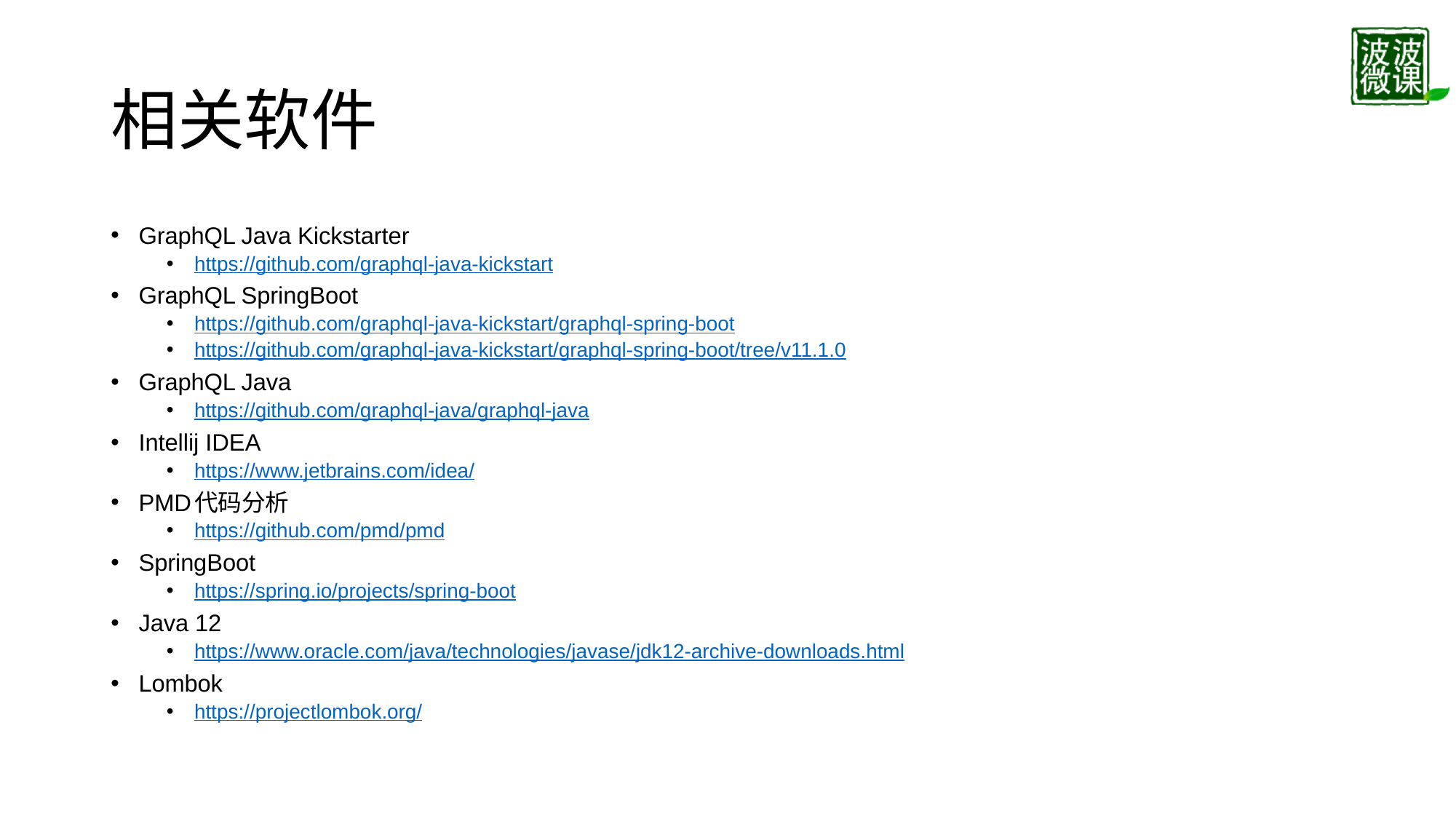

# 相关软件
GraphQL Java Kickstarter
https://github.com/graphql-java-kickstart
GraphQL SpringBoot
https://github.com/graphql-java-kickstart/graphql-spring-boot
https://github.com/graphql-java-kickstart/graphql-spring-boot/tree/v11.1.0
GraphQL Java
https://github.com/graphql-java/graphql-java
Intellij IDEA
https://www.jetbrains.com/idea/
PMD代码分析
https://github.com/pmd/pmd
SpringBoot
https://spring.io/projects/spring-boot
Java 12
https://www.oracle.com/java/technologies/javase/jdk12-archive-downloads.html
Lombok
https://projectlombok.org/